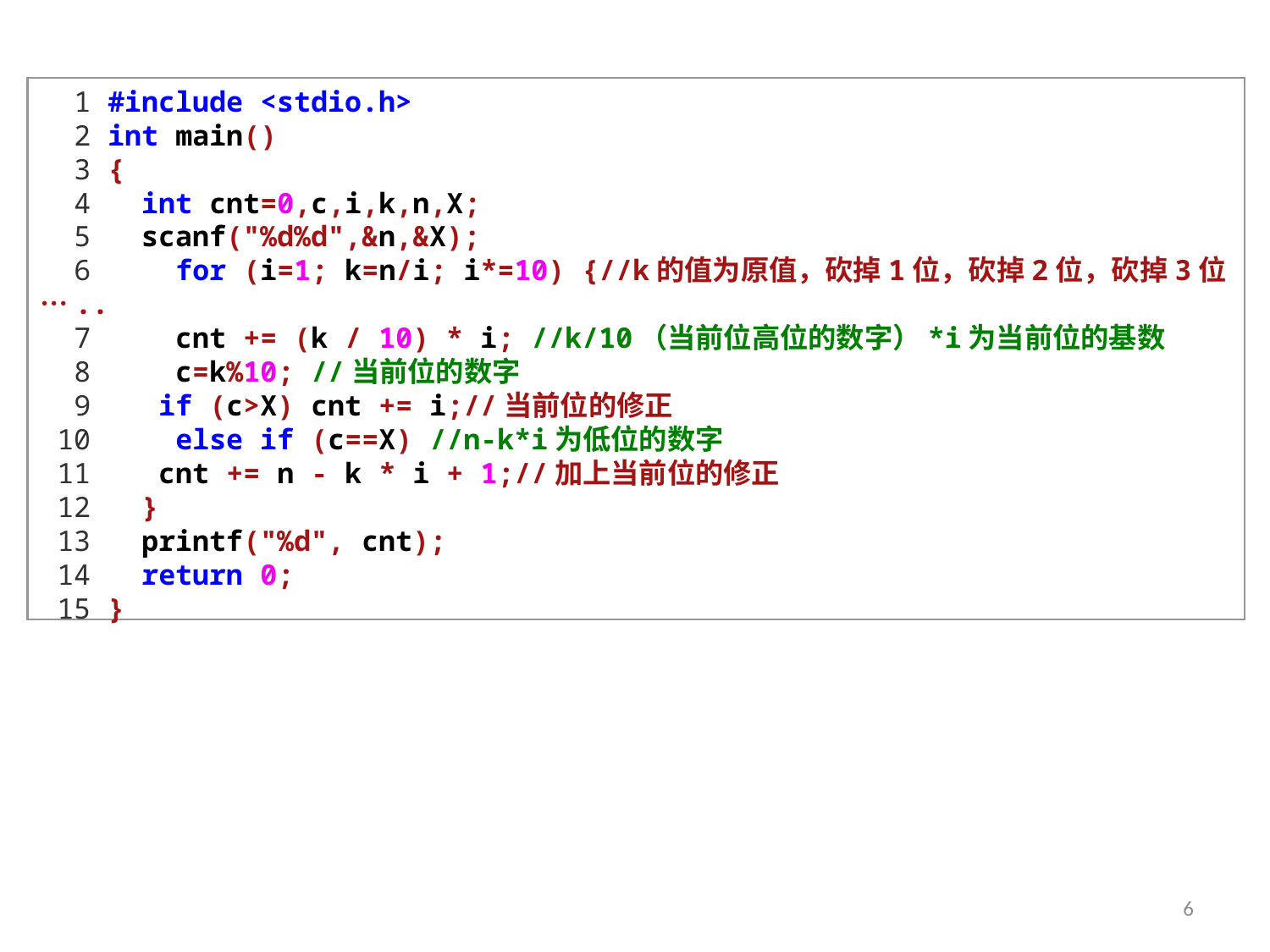

1 #include <stdio.h>
  2 int main()
  3 {
  4   int cnt=0,c,i,k,n,X;
  5   scanf("%d%d",&n,&X);
  6     for (i=1; k=n/i; i*=10) {//k的值为原值，砍掉1位，砍掉2位，砍掉3位…..
  7     cnt += (k / 10) * i; //k/10（当前位高位的数字）*i为当前位的基数
  8     c=k%10; //当前位的数字
  9    if (c>X) cnt += i;//当前位的修正
 10     else if (c==X) //n-k*i为低位的数字
 11    cnt += n - k * i + 1;//加上当前位的修正
 12   }
 13   printf("%d", cnt);
 14   return 0;
 15 }
6